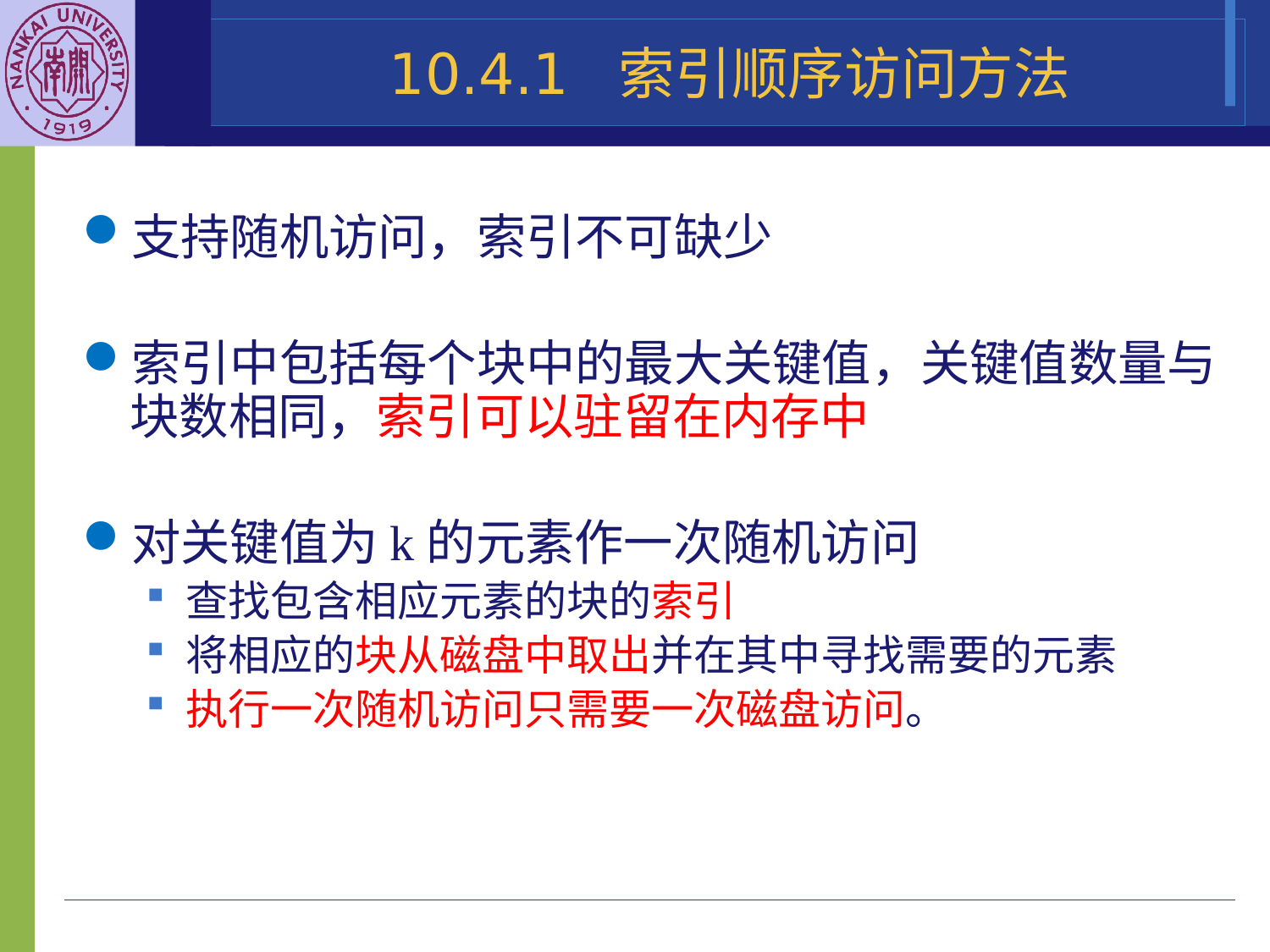

10.4.1  索引顺序访问方法
支持随机访问，索引不可缺少

索引中包括每个块中的最大关键值，关键值数量与块数相同，索引可以驻留在内存中

对关键值为k的元素作一次随机访问
查找包含相应元素的块的索引
将相应的块从磁盘中取出并在其中寻找需要的元素
执行一次随机访问只需要一次磁盘访问。
42